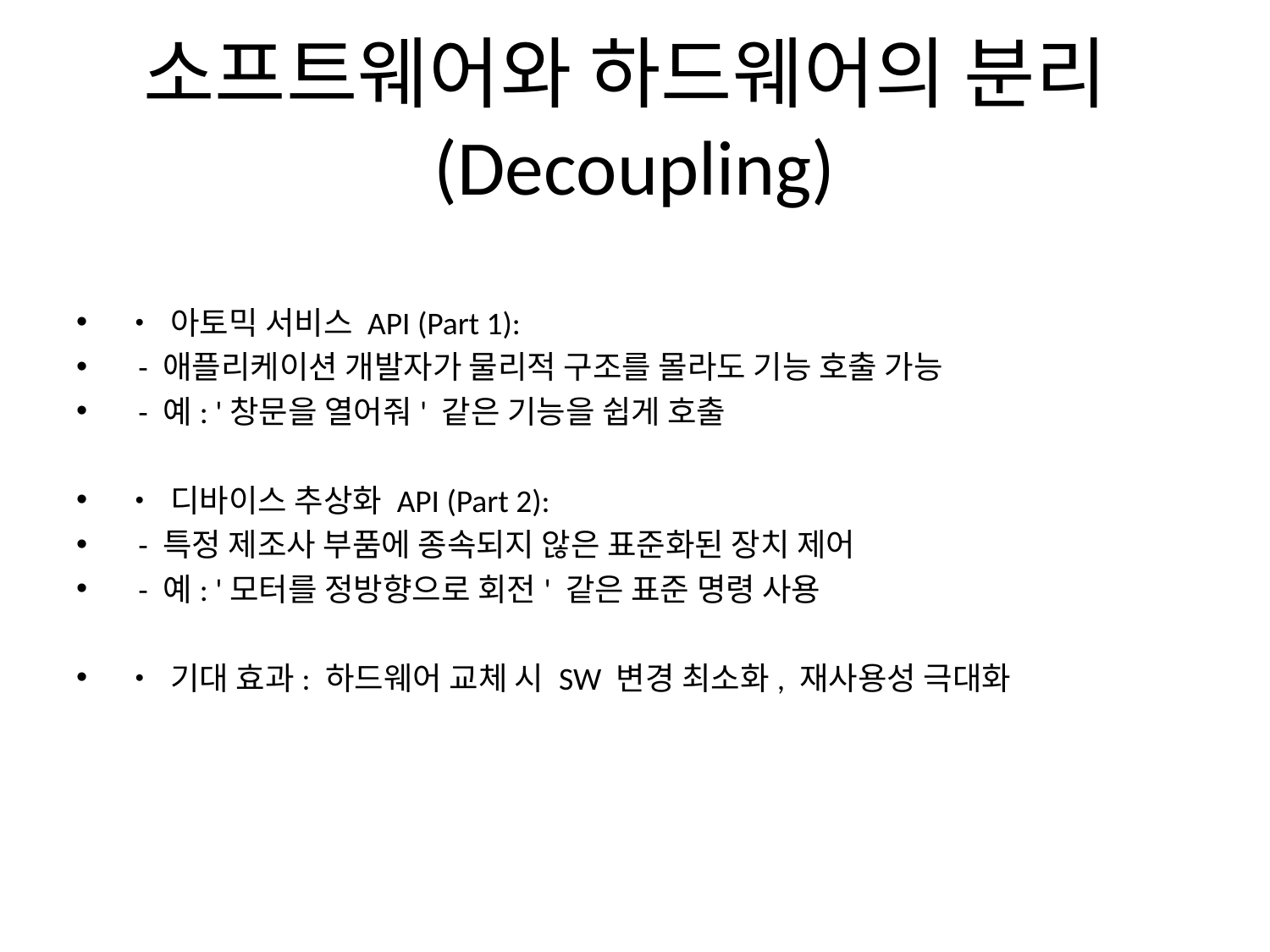

# 소프트웨어와 하드웨어의 분리(Decoupling)

• 아토믹 서비스 API (Part 1):
  - 애플리케이션 개발자가 물리적 구조를 몰라도 기능 호출 가능
  - 예: '창문을 열어줘' 같은 기능을 쉽게 호출

• 디바이스 추상화 API (Part 2):
  - 특정 제조사 부품에 종속되지 않은 표준화된 장치 제어
  - 예: '모터를 정방향으로 회전' 같은 표준 명령 사용

• 기대 효과: 하드웨어 교체 시 SW 변경 최소화, 재사용성 극대화